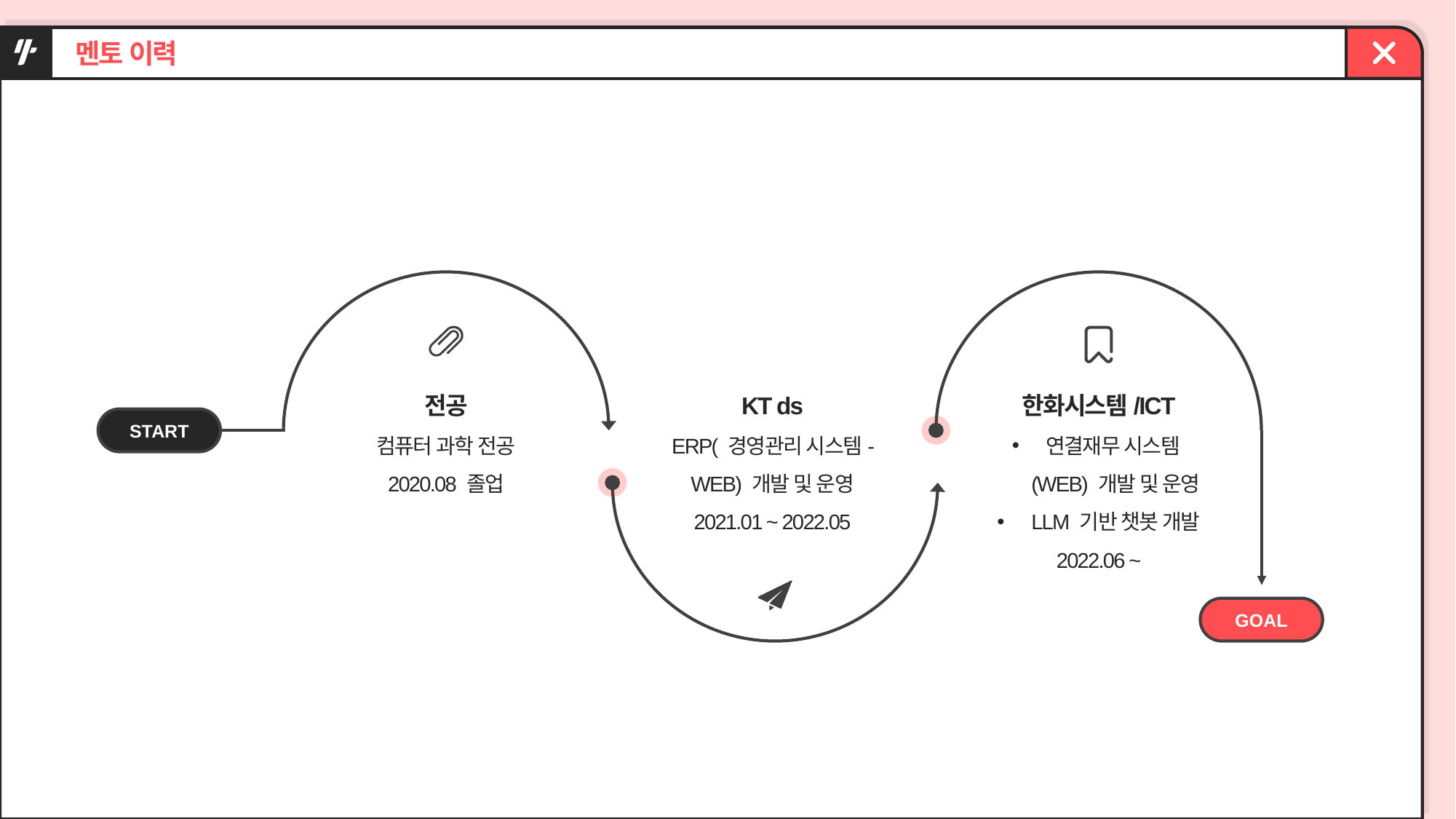

멘토 이력

START

한화시스템/ICT
연결재무 시스템(WEB) 개발 및 운영
LLM 기반 챗봇 개발
2022.06 ~
KT ds
ERP( 경영관리 시스템-WEB) 개발 및 운영
2021.01 ~ 2022.05
전공
컴퓨터 과학 전공
2020.08 졸업

GOAL